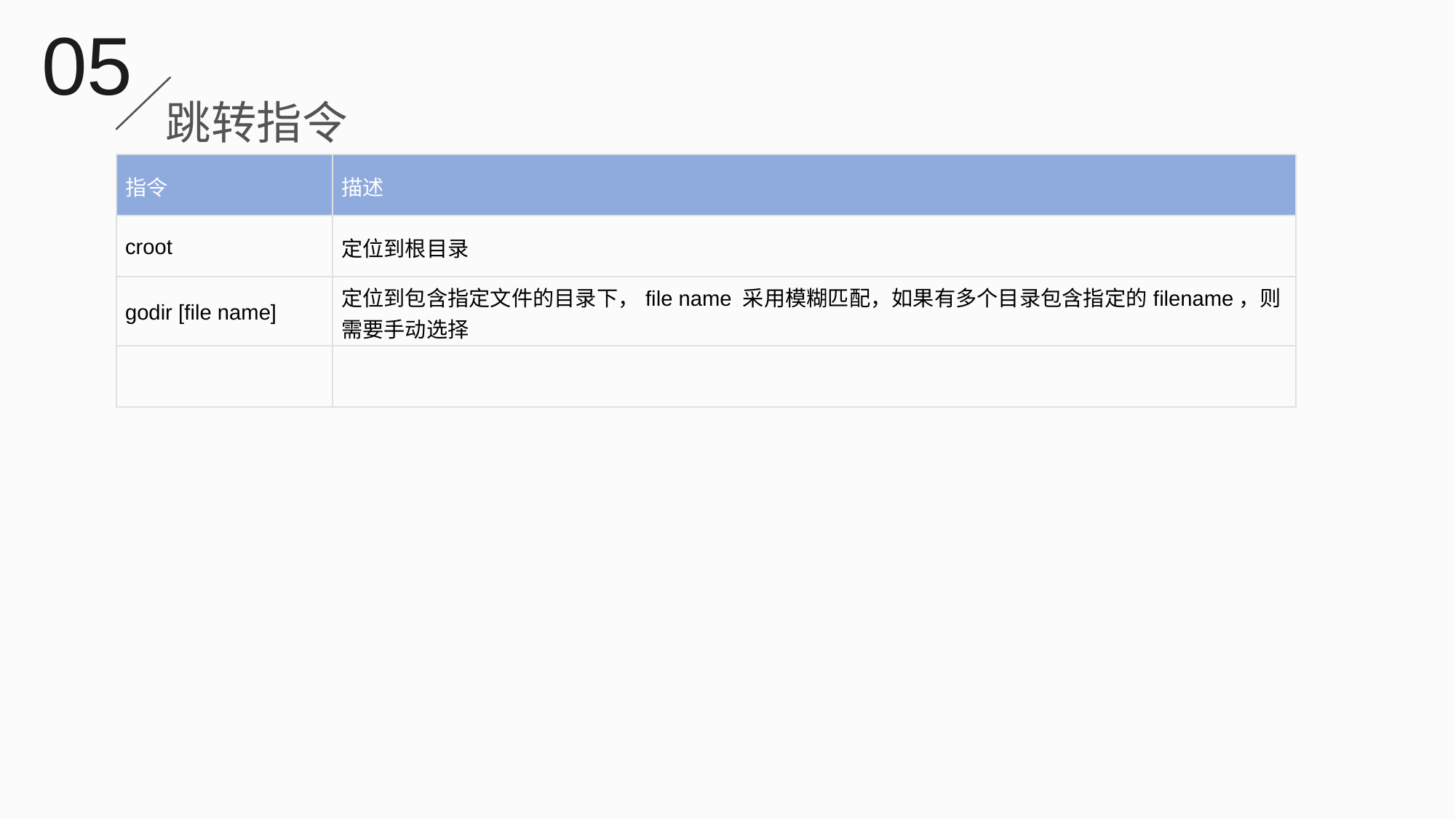

05
跳转指令
| 指令 | 描述 |
| --- | --- |
| croot | 定位到根目录 |
| godir [file name] | 定位到包含指定文件的目录下，file name 采用模糊匹配，如果有多个目录包含指定的filename，则需要手动选择 |
|  |  |